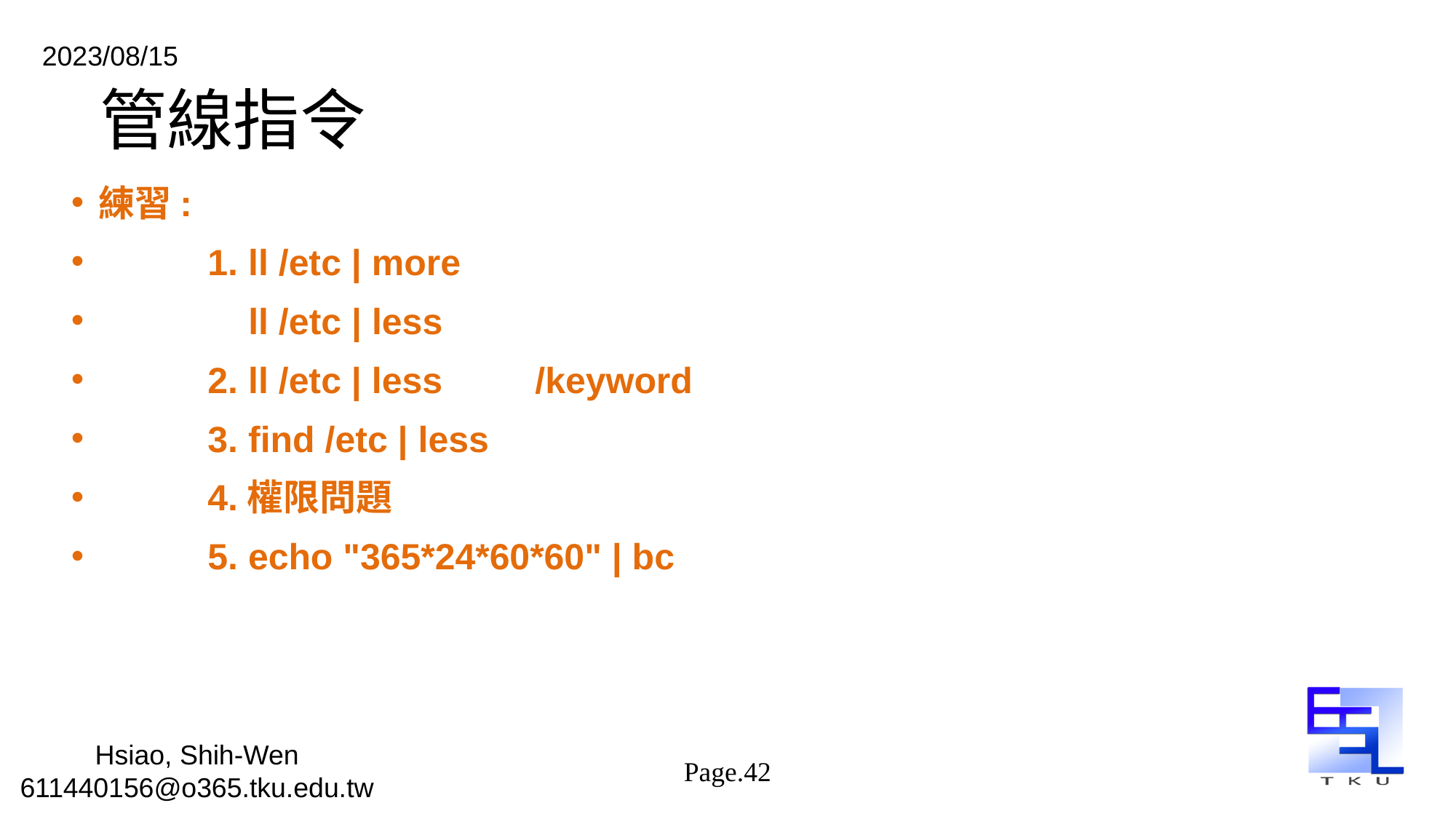

# 管線指令
練習:
	1. ll /etc | more
	    ll /etc | less
	2. ll /etc | less  	/keyword
	3. find /etc | less
	4.權限問題
	5. echo "365*24*60*60" | bc